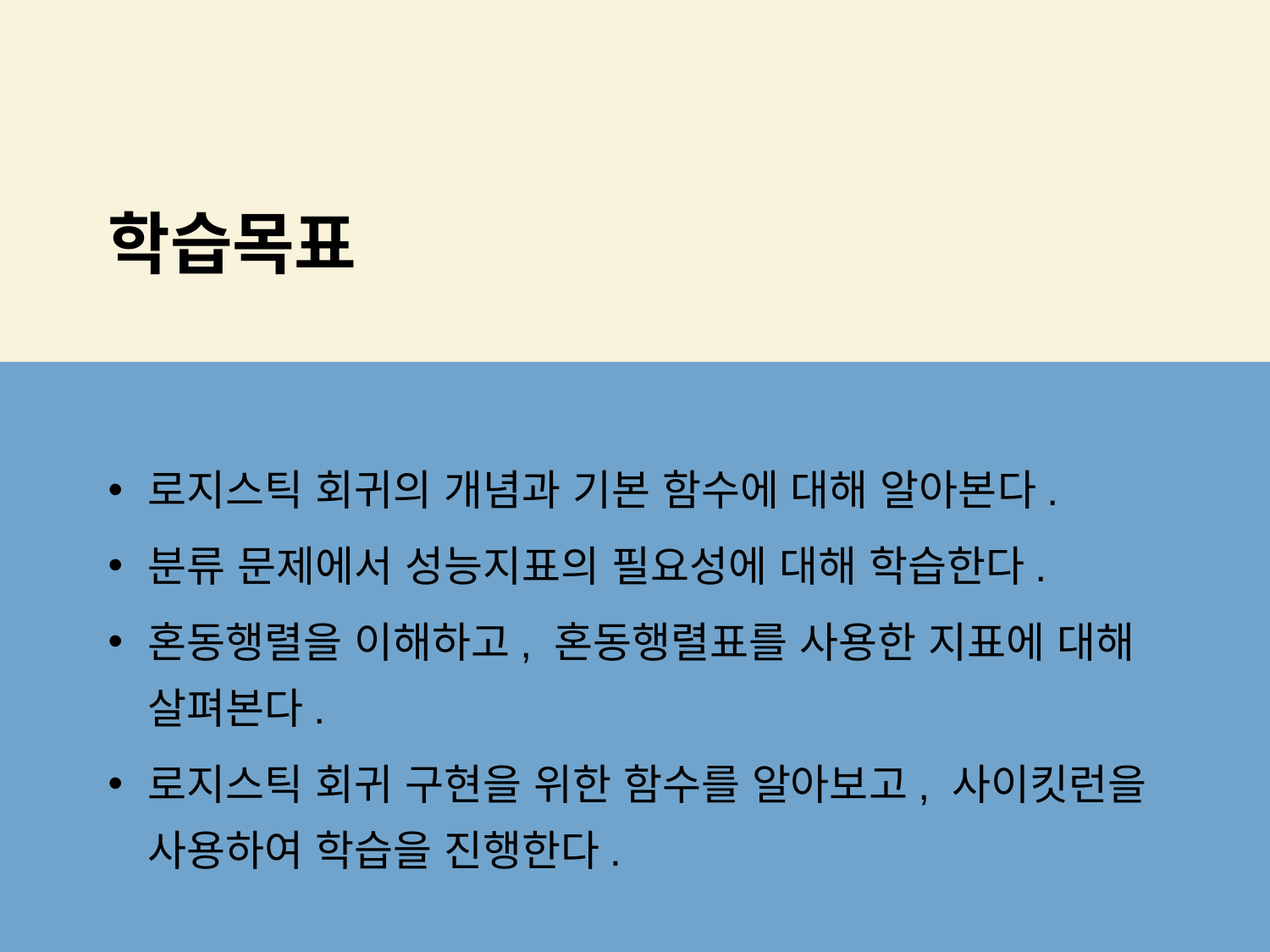

# 학습목표
로지스틱 회귀의 개념과 기본 함수에 대해 알아본다.
분류 문제에서 성능지표의 필요성에 대해 학습한다.
혼동행렬을 이해하고, 혼동행렬표를 사용한 지표에 대해 살펴본다.
로지스틱 회귀 구현을 위한 함수를 알아보고, 사이킷런을 사용하여 학습을 진행한다.